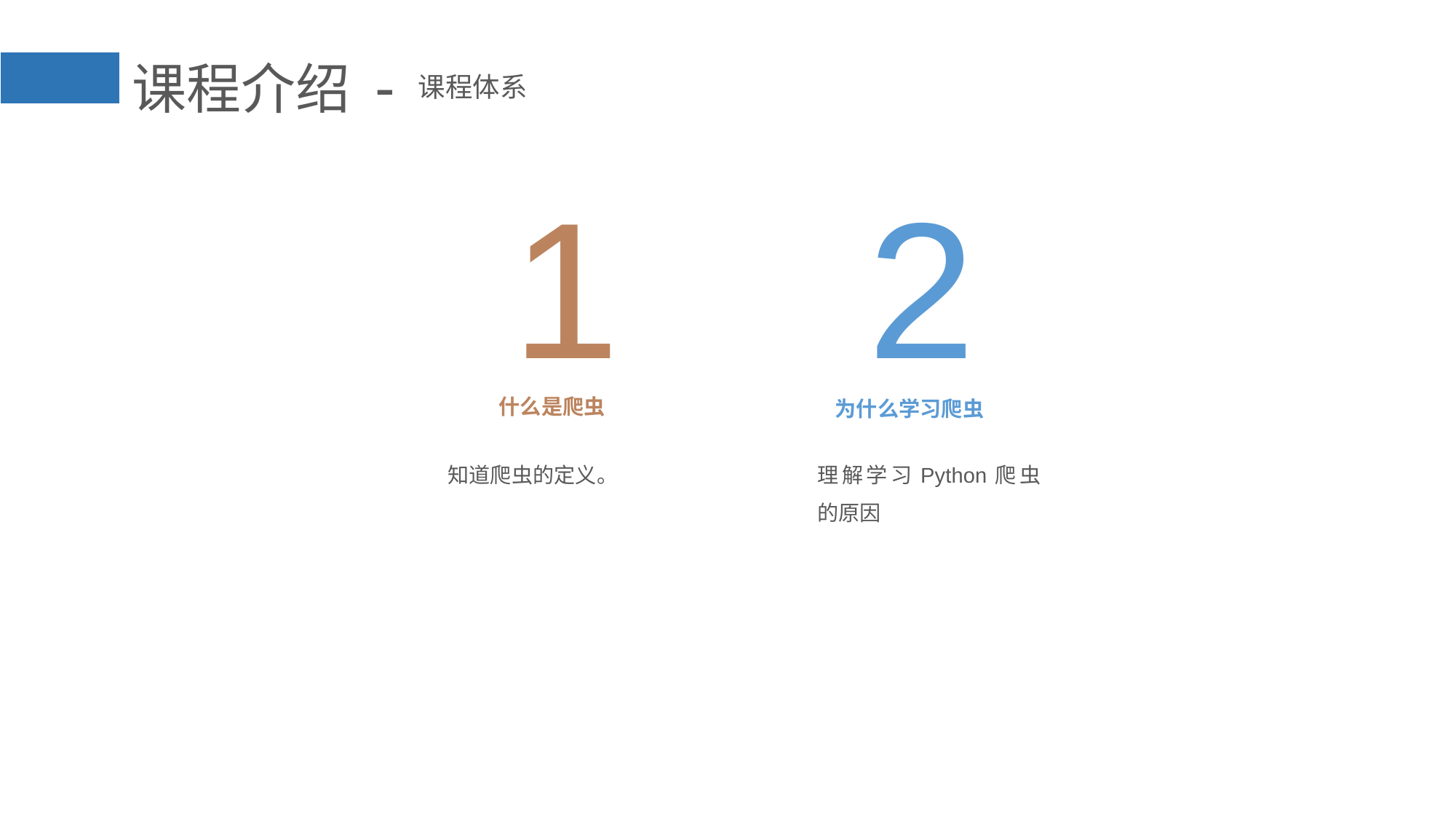

课程介绍 -
课程体系
1
什么是爬虫
知道爬虫的定义。
2
为什么学习爬虫
理解学习Python爬虫的原因